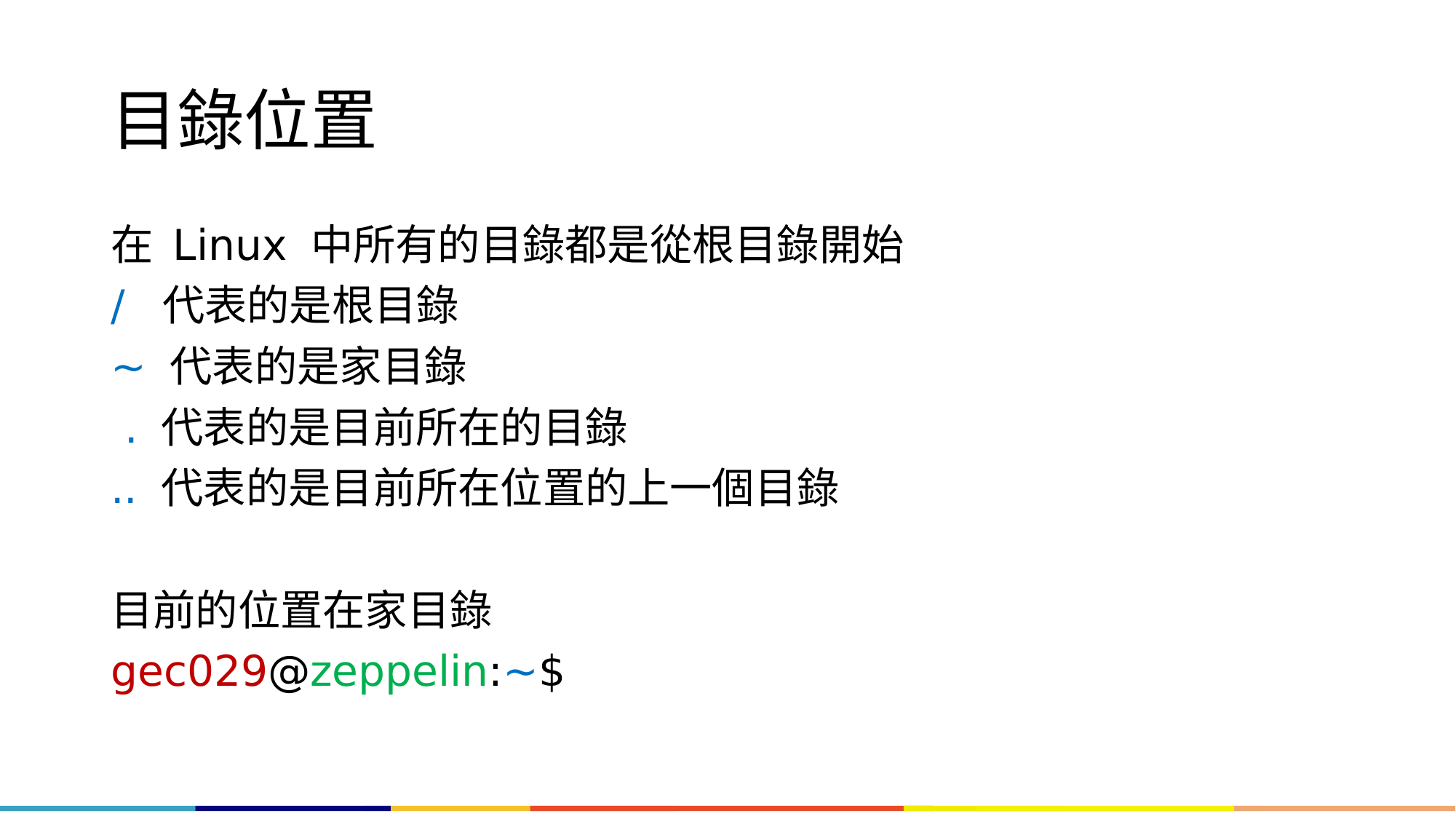

# 目錄位置
在 Linux 中所有的目錄都是從根目錄開始
/  代表的是根目錄
~ 代表的是家目錄
 . 代表的是目前所在的目錄
.. 代表的是目前所在位置的上一個目錄

目前的位置在家目錄
gec029@zeppelin:~$